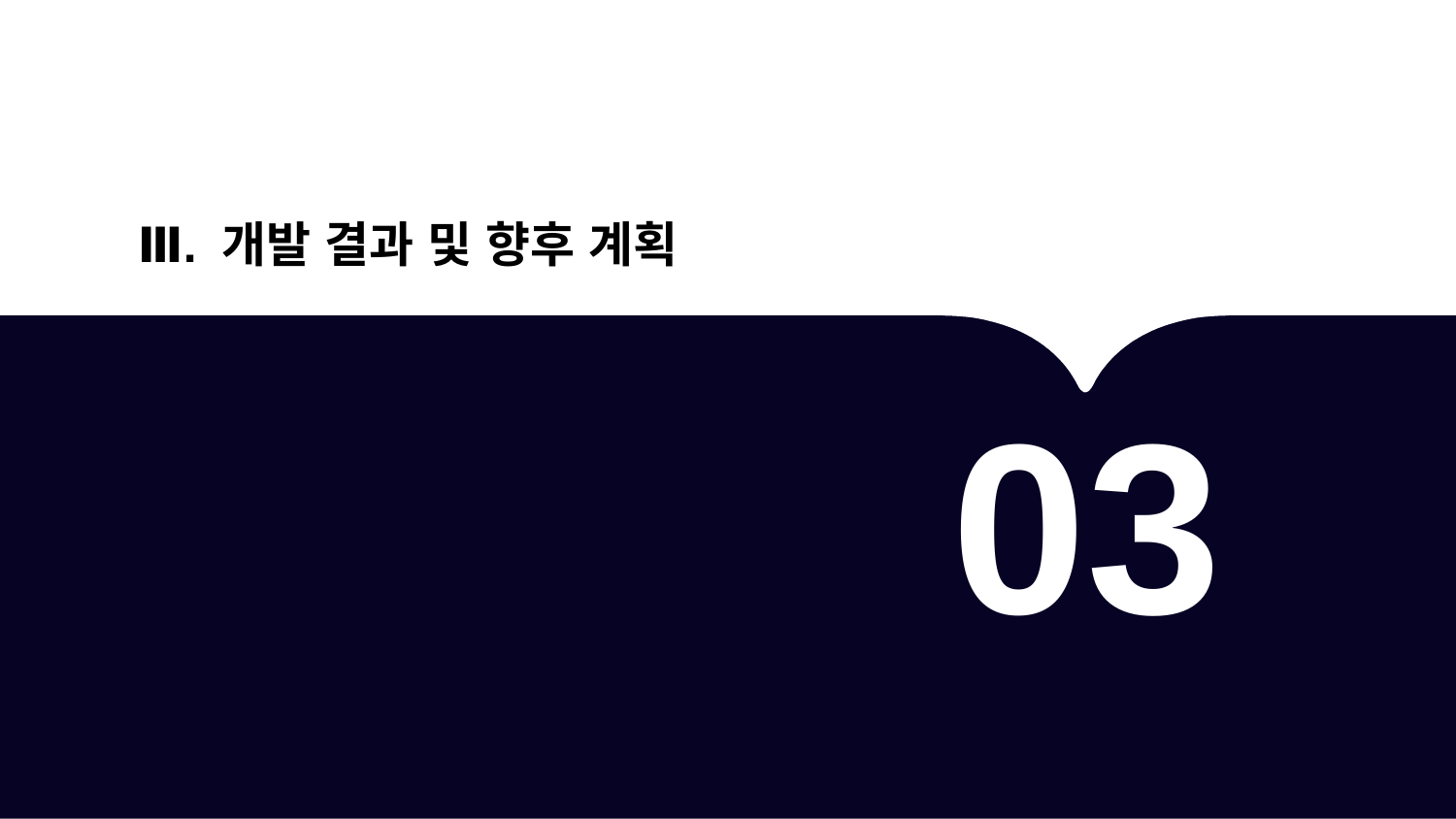

Ⅲ. 개발 결과 및 향후 계획
03